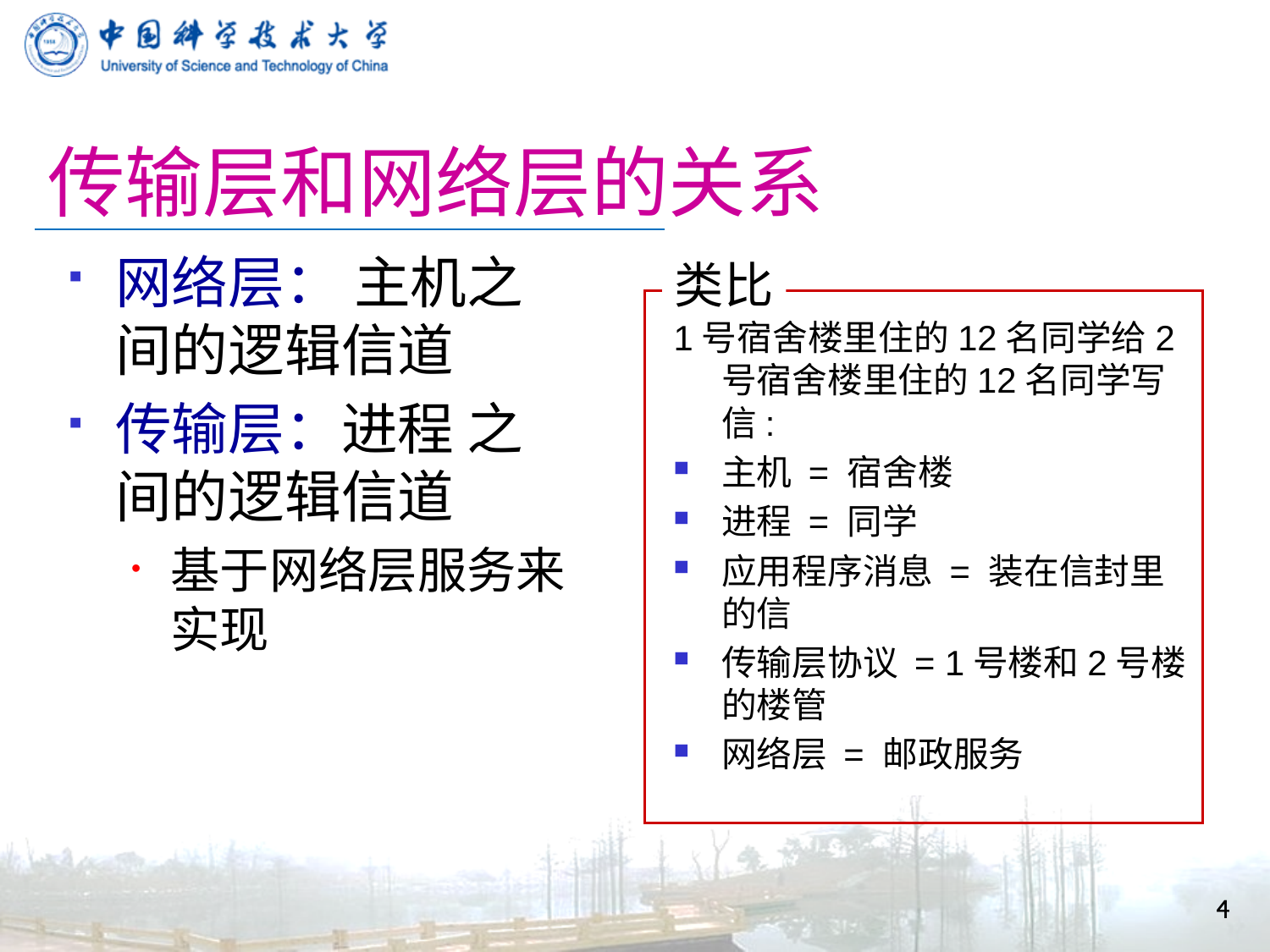

# 传输层和网络层的关系
网络层： 主机之间的逻辑信道
传输层：进程 之间的逻辑信道
基于网络层服务来实现
类比

1号宿舍楼里住的12名同学给2号宿舍楼里住的12名同学写信:
主机 = 宿舍楼
进程 = 同学
应用程序消息 = 装在信封里的信
传输层协议 = 1号楼和2号楼的楼管
网络层 = 邮政服务

4